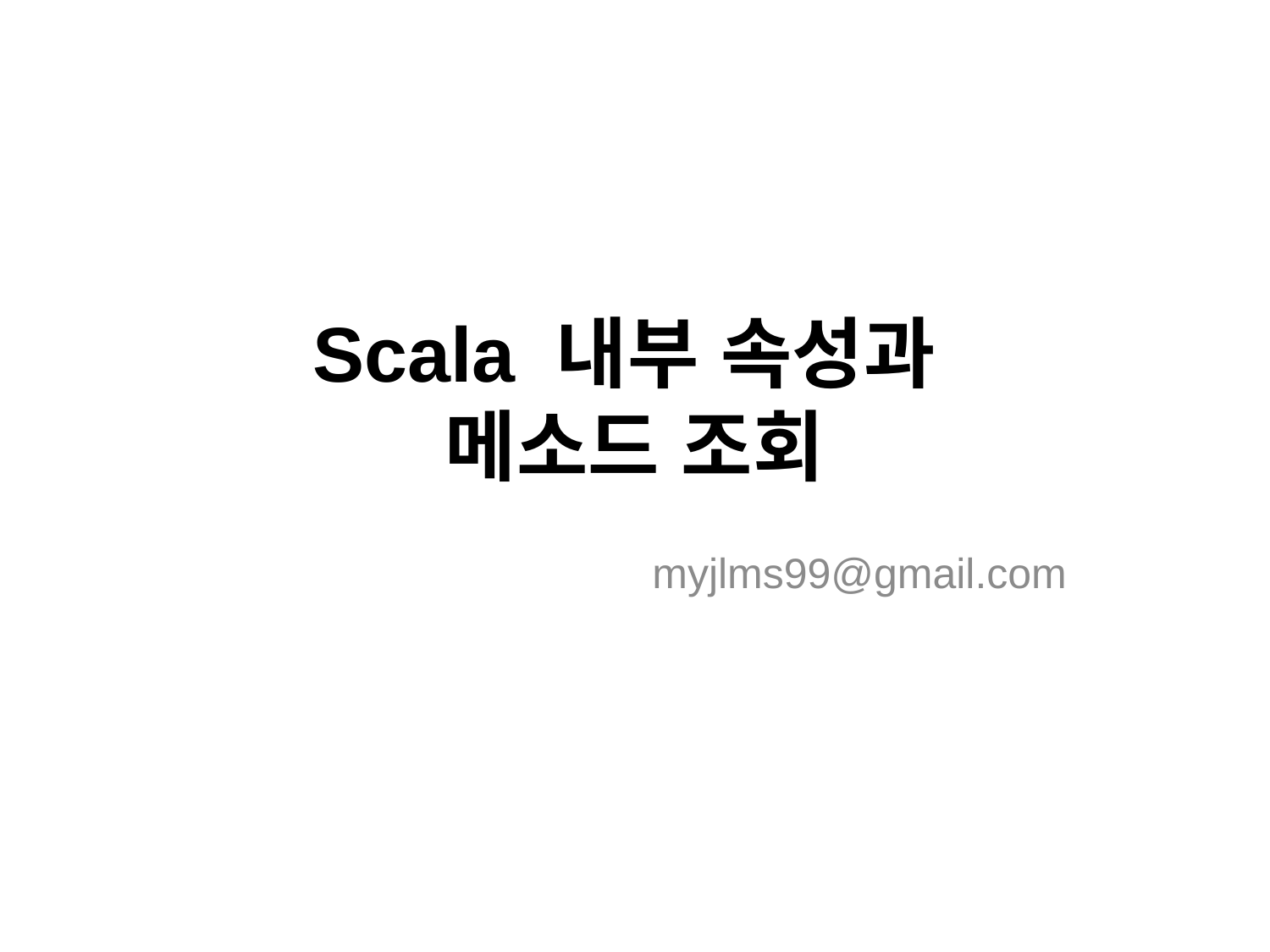

# Scala 내부 속성과 메소드 조회
myjlms99@gmail.com